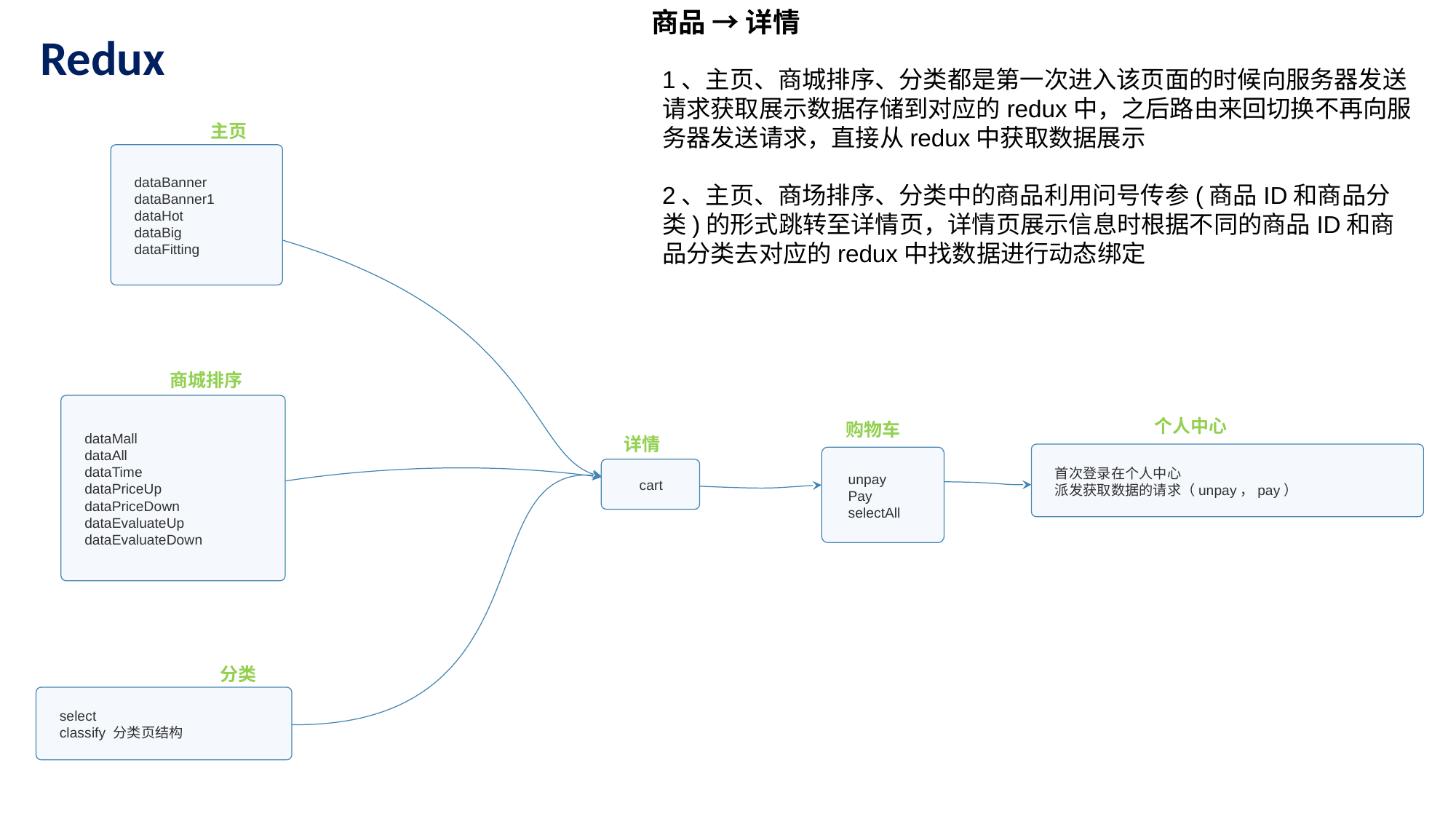

商品 → 详情

Redux
Redux
dataBanner
dataBanner1
dataHot
dataBig
dataFitting

dataMall
dataAll
dataTime
dataPriceUp
dataPriceDown
dataEvaluateUp
dataEvaluateDown
首次登录在个人中心
派发获取数据的请求（unpay，pay）
cart

select
classify 分类页结构
1、主页、商城排序、分类都是第一次进入该页面的时候向服务器发送请求获取展示数据存储到对应的redux中，之后路由来回切换不再向服务器发送请求，直接从redux中获取数据展示

2、主页、商场排序、分类中的商品利用问号传参(商品ID和商品分类)的形式跳转至详情页，详情页展示信息时根据不同的商品ID和商品分类去对应的redux中找数据进行动态绑定

主页
商城排序
个人中心
购物车
详情

unpay
Pay
selectAll

分类